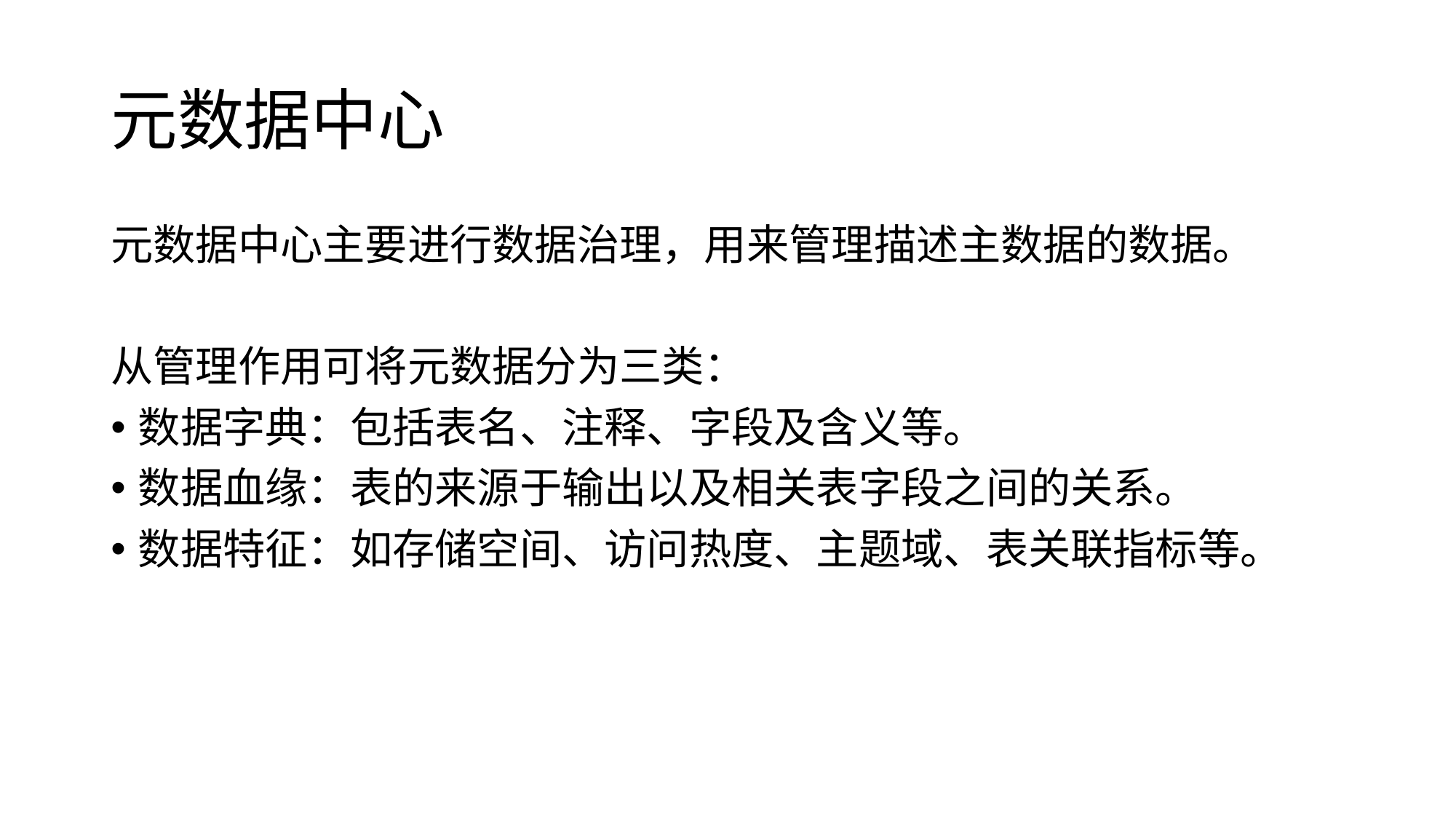

# 元数据中心
元数据中心主要进行数据治理，用来管理描述主数据的数据。

从管理作用可将元数据分为三类：
数据字典：包括表名、注释、字段及含义等。
数据血缘：表的来源于输出以及相关表字段之间的关系。
数据特征：如存储空间、访问热度、主题域、表关联指标等。